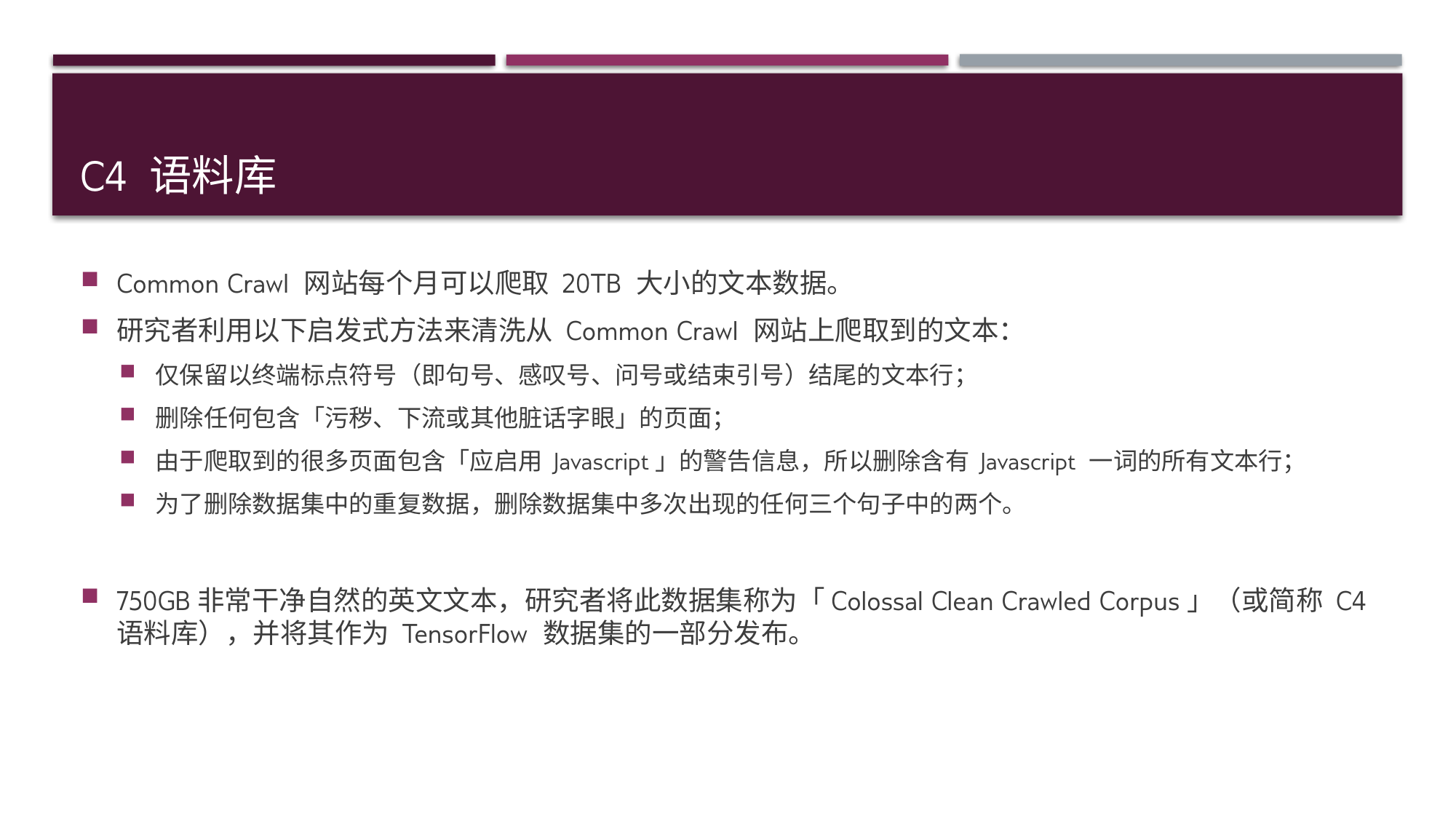

# C4 语料库
Common Crawl 网站每个月可以爬取 20TB 大小的文本数据。
研究者利用以下启发式方法来清洗从 Common Crawl 网站上爬取到的文本：
仅保留以终端标点符号（即句号、感叹号、问号或结束引号）结尾的文本行；
删除任何包含「污秽、下流或其他脏话字眼」的页面；
由于爬取到的很多页面包含「应启用 Javascript」的警告信息，所以删除含有 Javascript 一词的所有文本行；
为了删除数据集中的重复数据，删除数据集中多次出现的任何三个句子中的两个。

750GB非常干净自然的英文文本，研究者将此数据集称为「Colossal Clean Crawled Corpus」（或简称 C4 语料库），并将其作为 TensorFlow 数据集的一部分发布。